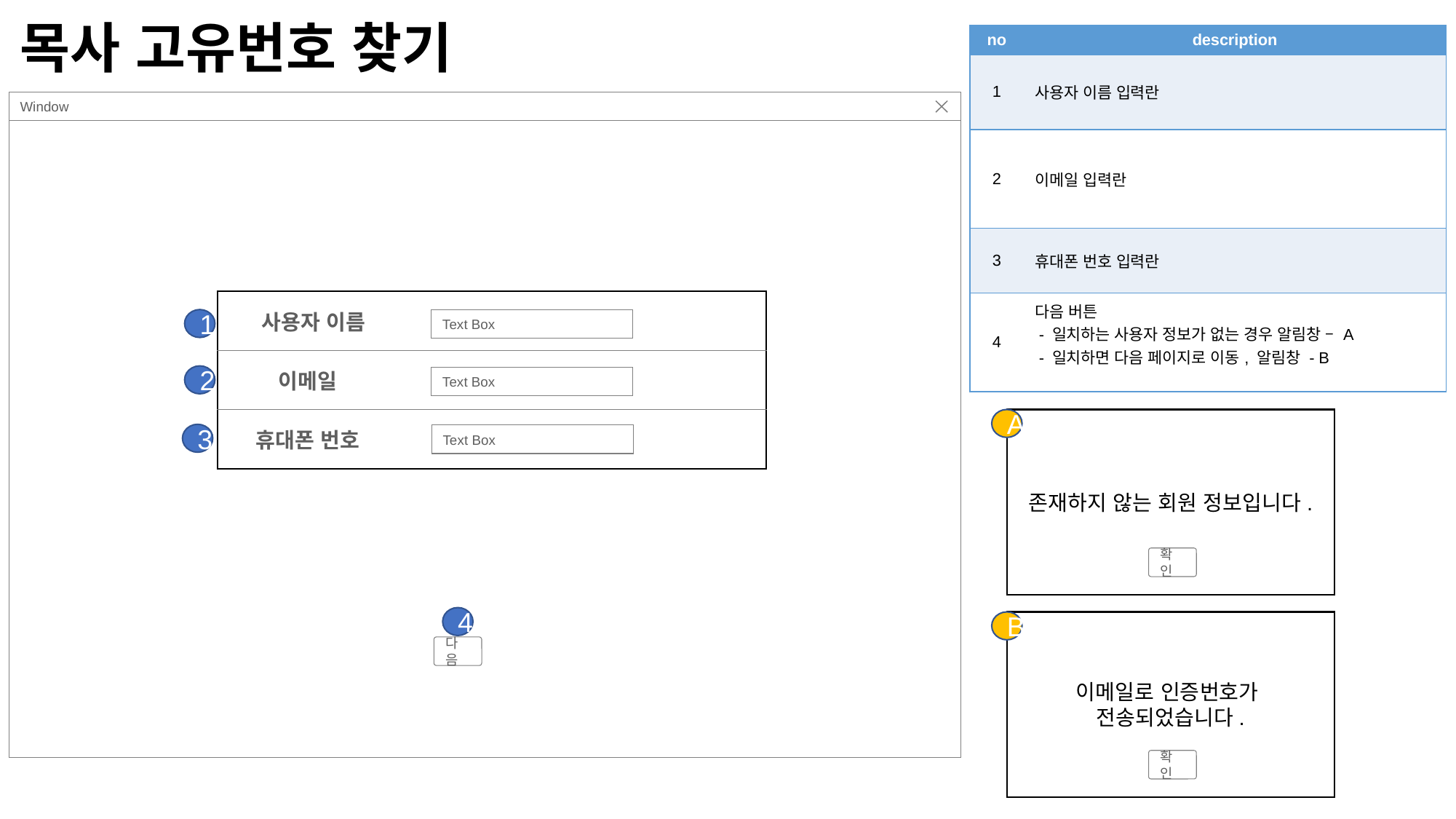

# 목사 고유번호 찾기
| no | description |
| --- | --- |
| 1 | 사용자 이름 입력란 |
| 2 | 이메일 입력란 |
| 3 | 휴대폰 번호 입력란 |
| 4 | 다음 버튼 - 일치하는 사용자 정보가 없는 경우 알림창 – A - 일치하면 다음 페이지로 이동, 알림창 - B |
Window

| 사용자 이름 |  |
| --- | --- |
| 이메일 |  |
| 휴대폰 번호 |  |
1
Text Box
2
Text Box
A
존재하지 않는 회원 정보입니다.
3
Text Box
확인
4
B
이메일로 인증번호가
전송되었습니다.
다음
확인